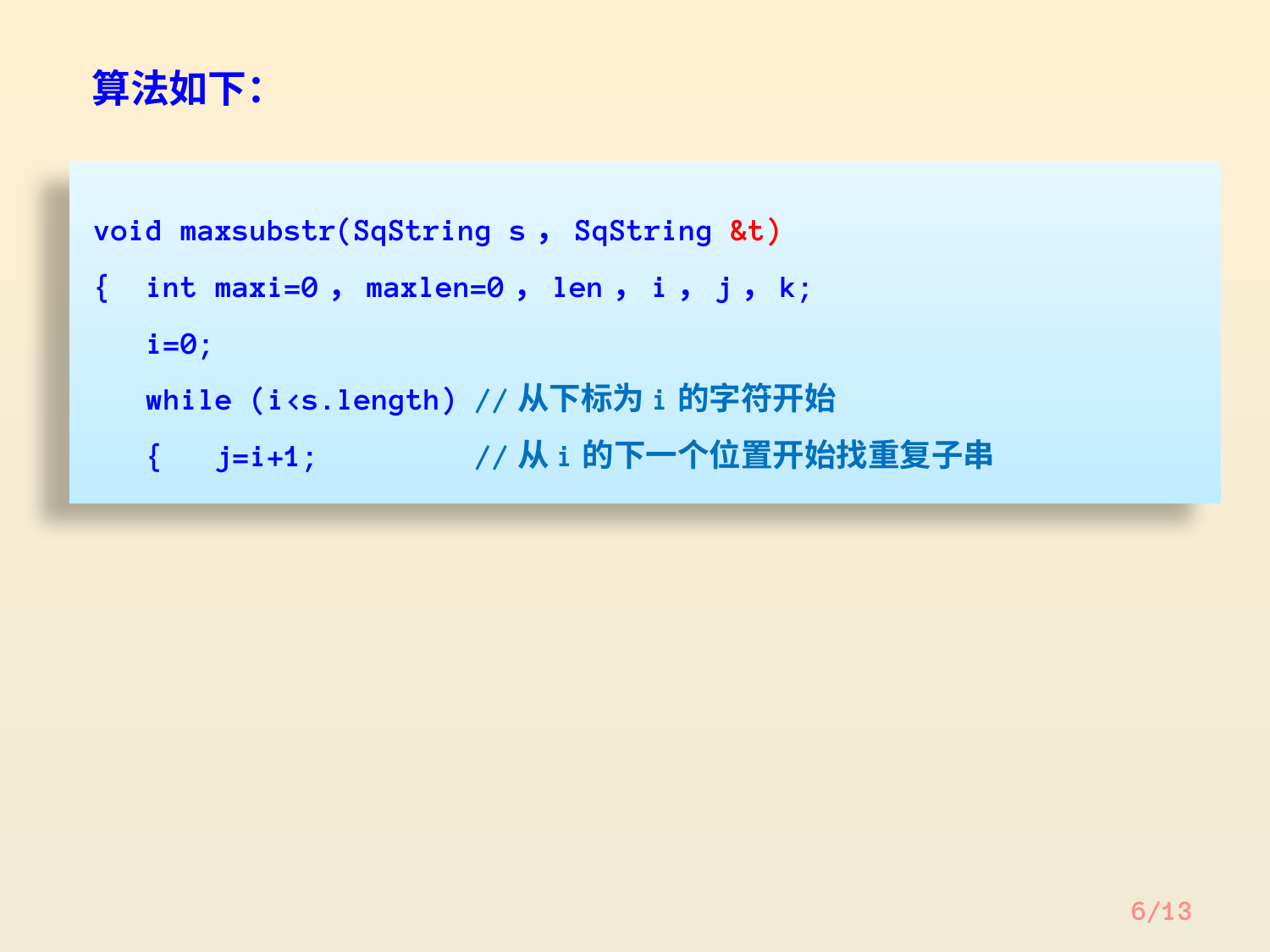

算法如下：
void maxsubstr(SqString s，SqString &t)
{  int maxi=0，maxlen=0，len，i，j，k;
   i=0;
   while (i<s.length)	//从下标为i的字符开始
   {   j=i+1;		//从i的下一个位置开始找重复子串
6/13